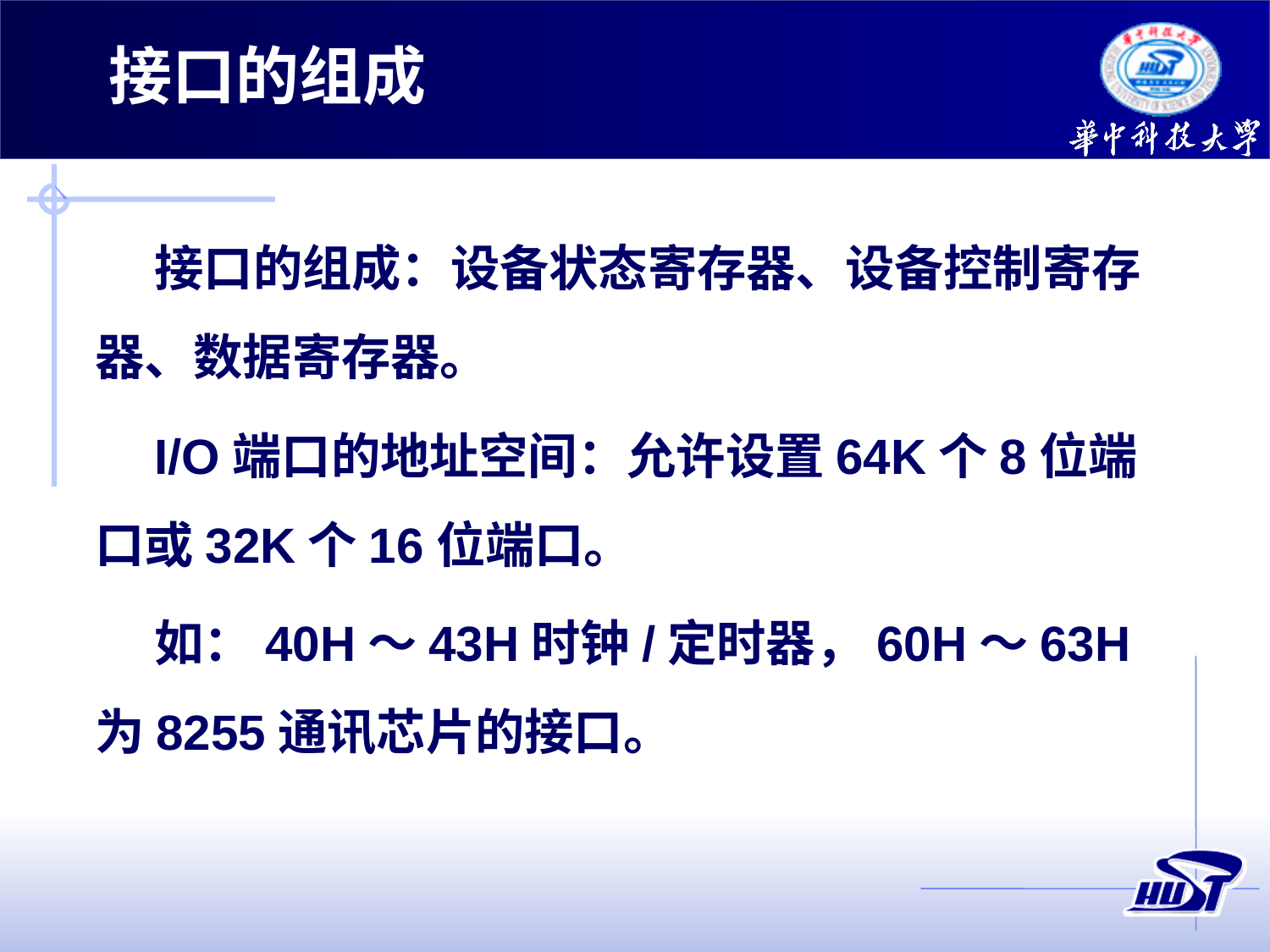

# 接口的组成
接口的组成：设备状态寄存器、设备控制寄存器、数据寄存器。
I/O端口的地址空间：允许设置64K个8位端口或32K个16位端口。
如：40H～43H时钟/定时器，60H～63H为8255通讯芯片的接口。